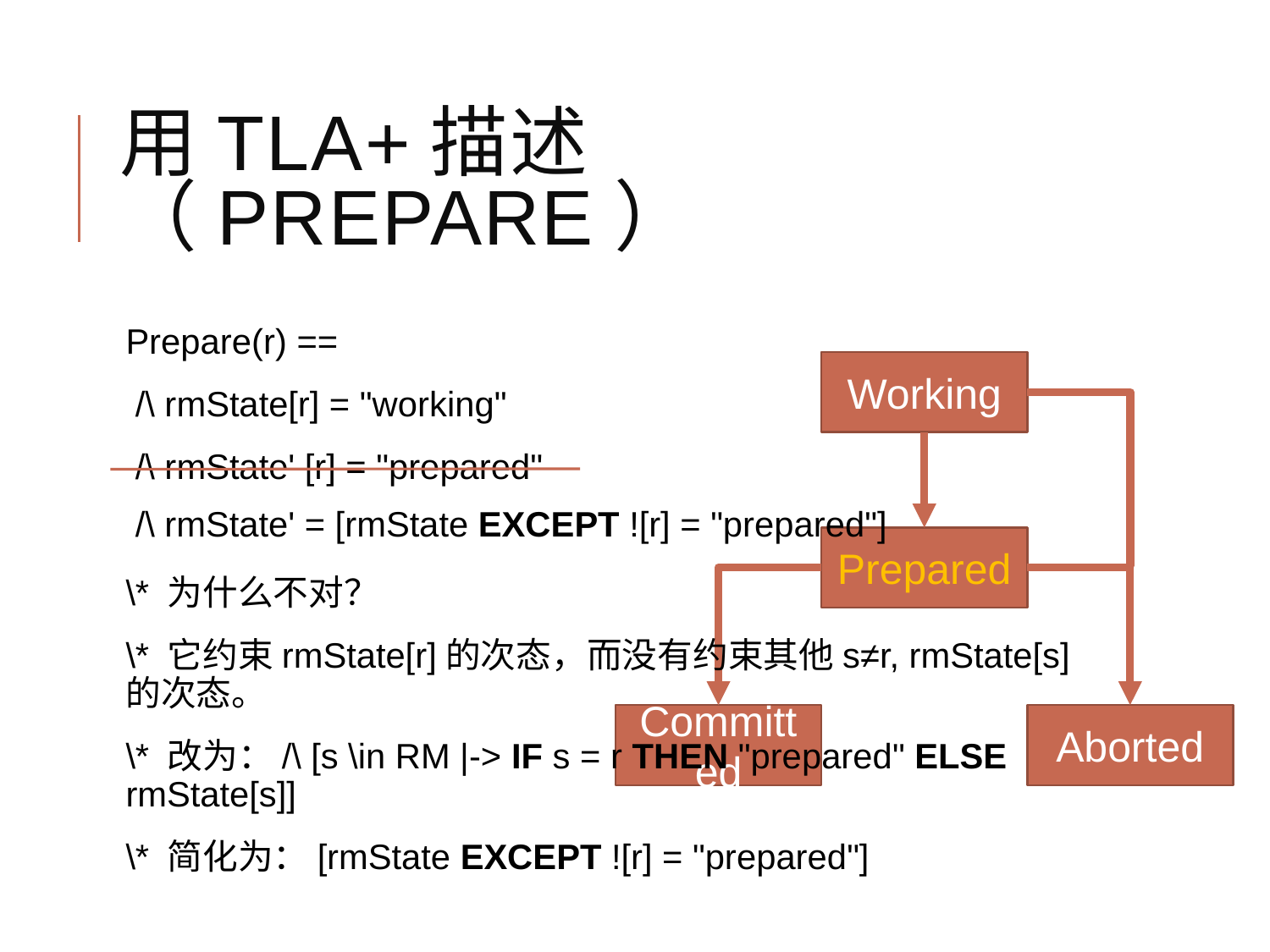

# 用TLA+描述（Prepare）
Prepare(r) ==
 /\ rmState[r] = "working"
 /\ rmState' [r] = "prepared"

\* 为什么不对？
\* 它约束rmState[r]的次态，而没有约束其他s≠r, rmState[s]的次态。
\* 改为：/\ [s \in RM |-> IF s = r THEN "prepared" ELSE rmState[s]]
\* 简化为：[rmState EXCEPT ![r] = "prepared"]

Working
Prepared
Committed
Aborted
 /\ rmState' = [rmState EXCEPT ![r] = "prepared"]